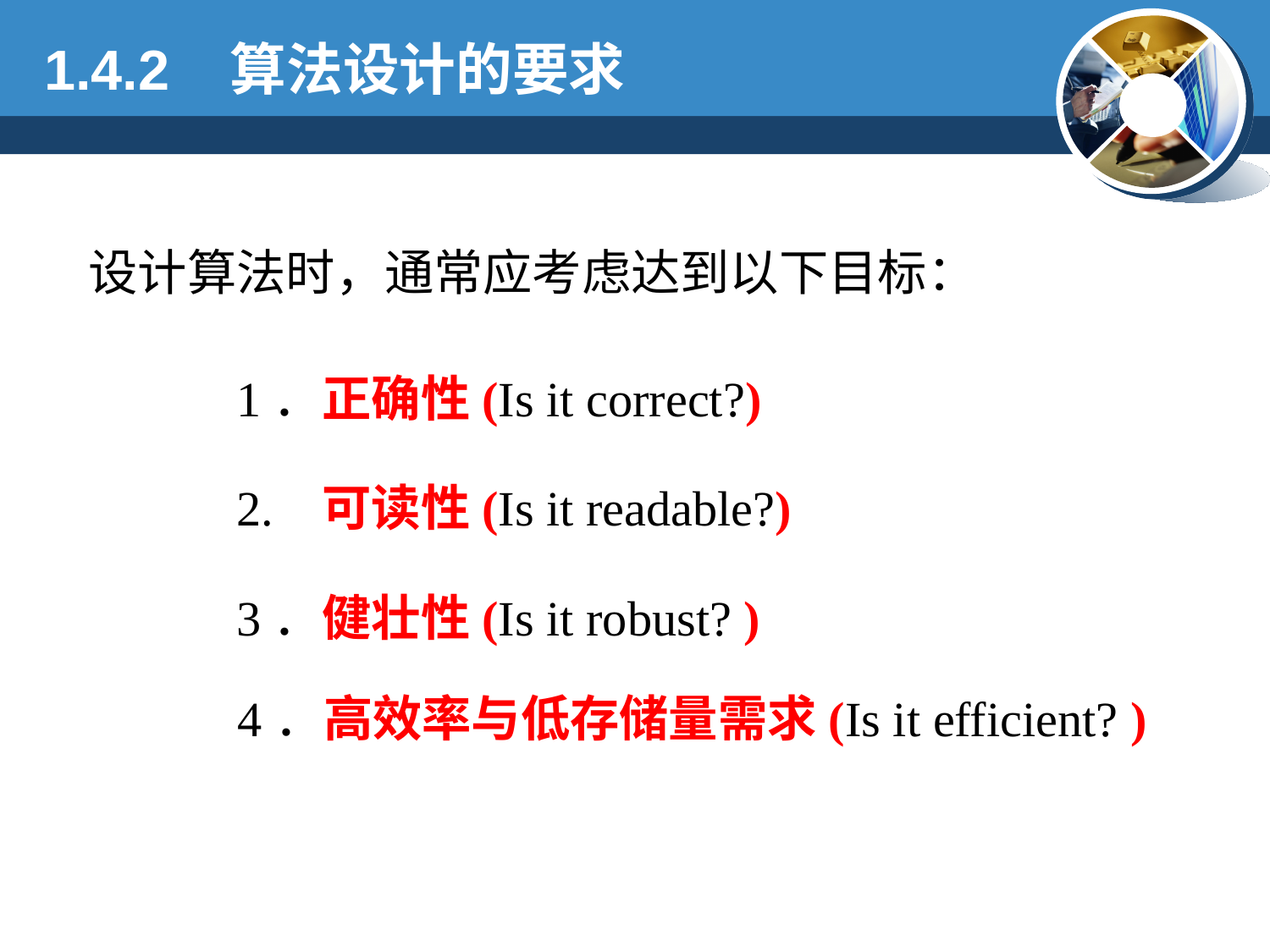

1.4.2   算法设计的要求
设计算法时，通常应考虑达到以下目标：
1．正确性(Is it correct?)
2.   可读性(Is it readable?)
3．健壮性(Is it robust? )
4．高效率与低存储量需求(Is it efficient? )